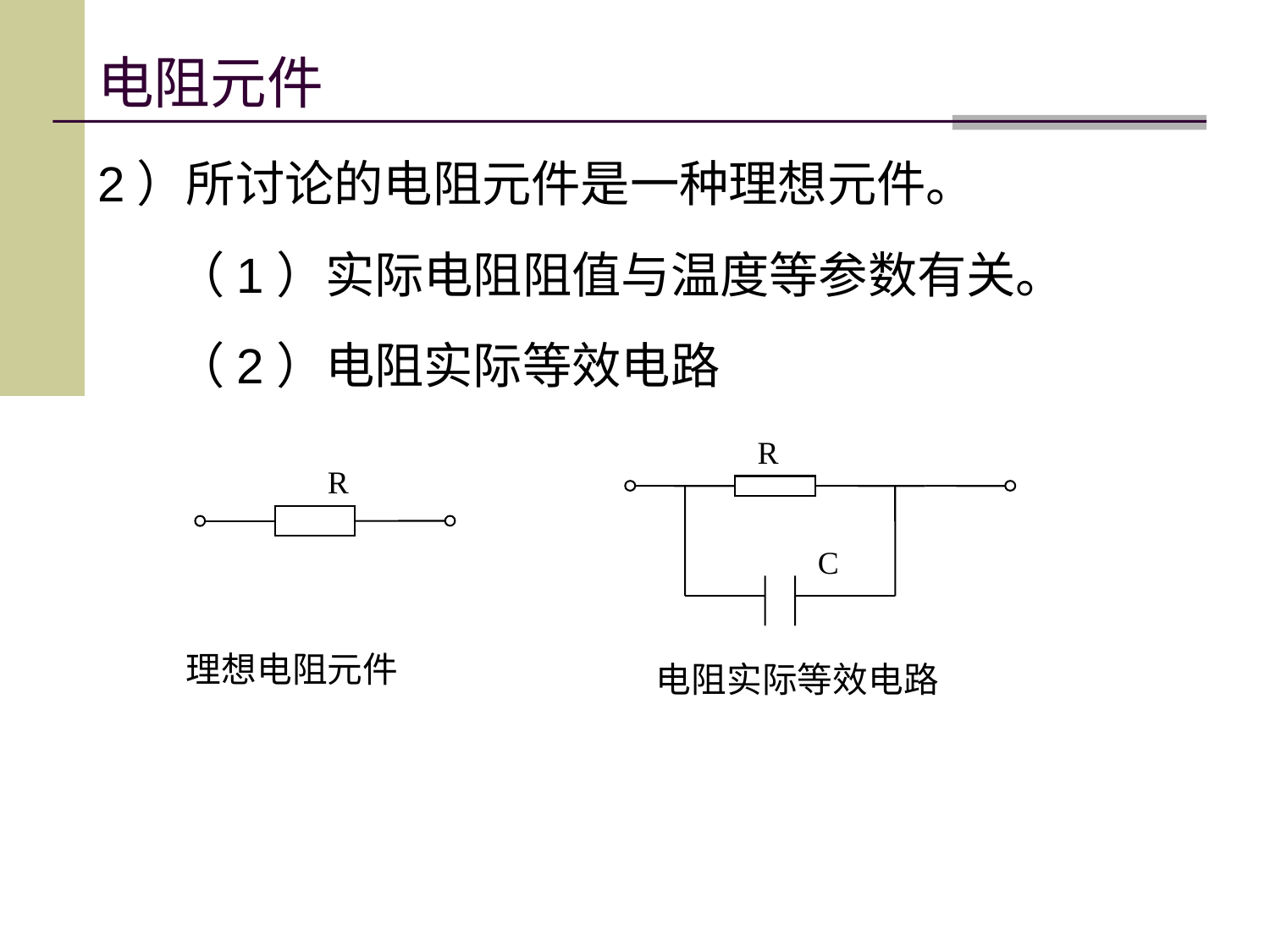

# 电阻元件
2）所讨论的电阻元件是一种理想元件。
      （1）实际电阻阻值与温度等参数有关。
      （2）电阻实际等效电路

R
R

C

理想电阻元件
电阻实际等效电路